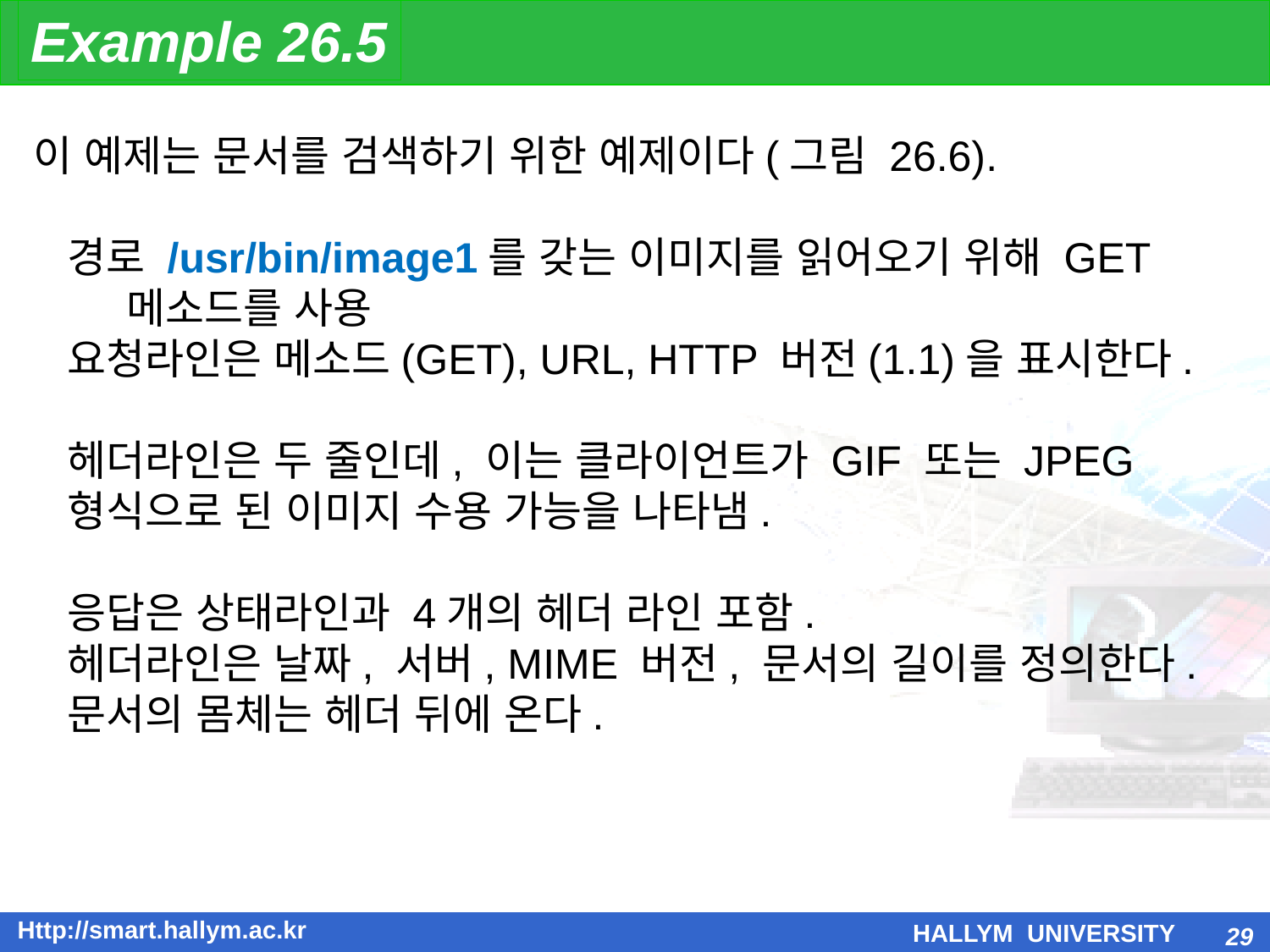

Example 26.5
이 예제는 문서를 검색하기 위한 예제이다(그림 26.6).

  경로 /usr/bin/image1를 갖는 이미지를 읽어오기 위해 GET
       메소드를 사용
  요청라인은 메소드(GET), URL, HTTP 버전(1.1)을 표시한다.

  헤더라인은 두 줄인데, 이는 클라이언트가 GIF 또는 JPEG
  형식으로 된 이미지 수용 가능을 나타냄.

  응답은 상태라인과 4개의 헤더 라인 포함.
  헤더라인은 날짜, 서버, MIME 버전, 문서의 길이를 정의한다.
  문서의 몸체는 헤더 뒤에 온다.
29